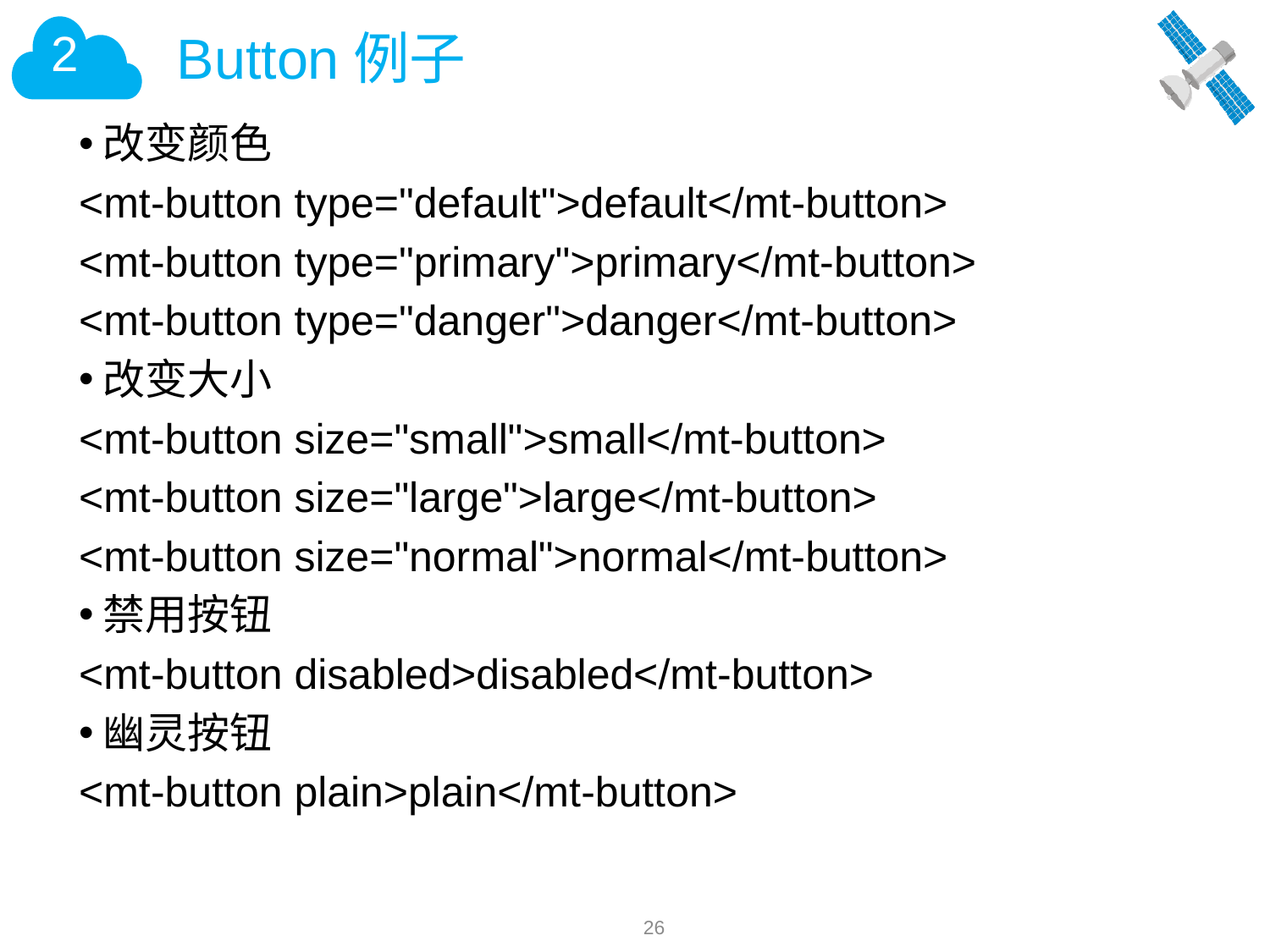

# Button例子
改变颜色
<mt-button type="default">default</mt-button>
<mt-button type="primary">primary</mt-button>
<mt-button type="danger">danger</mt-button>
改变大小
<mt-button size="small">small</mt-button>
<mt-button size="large">large</mt-button>
<mt-button size="normal">normal</mt-button>
禁用按钮
<mt-button disabled>disabled</mt-button>
幽灵按钮
<mt-button plain>plain</mt-button>
26